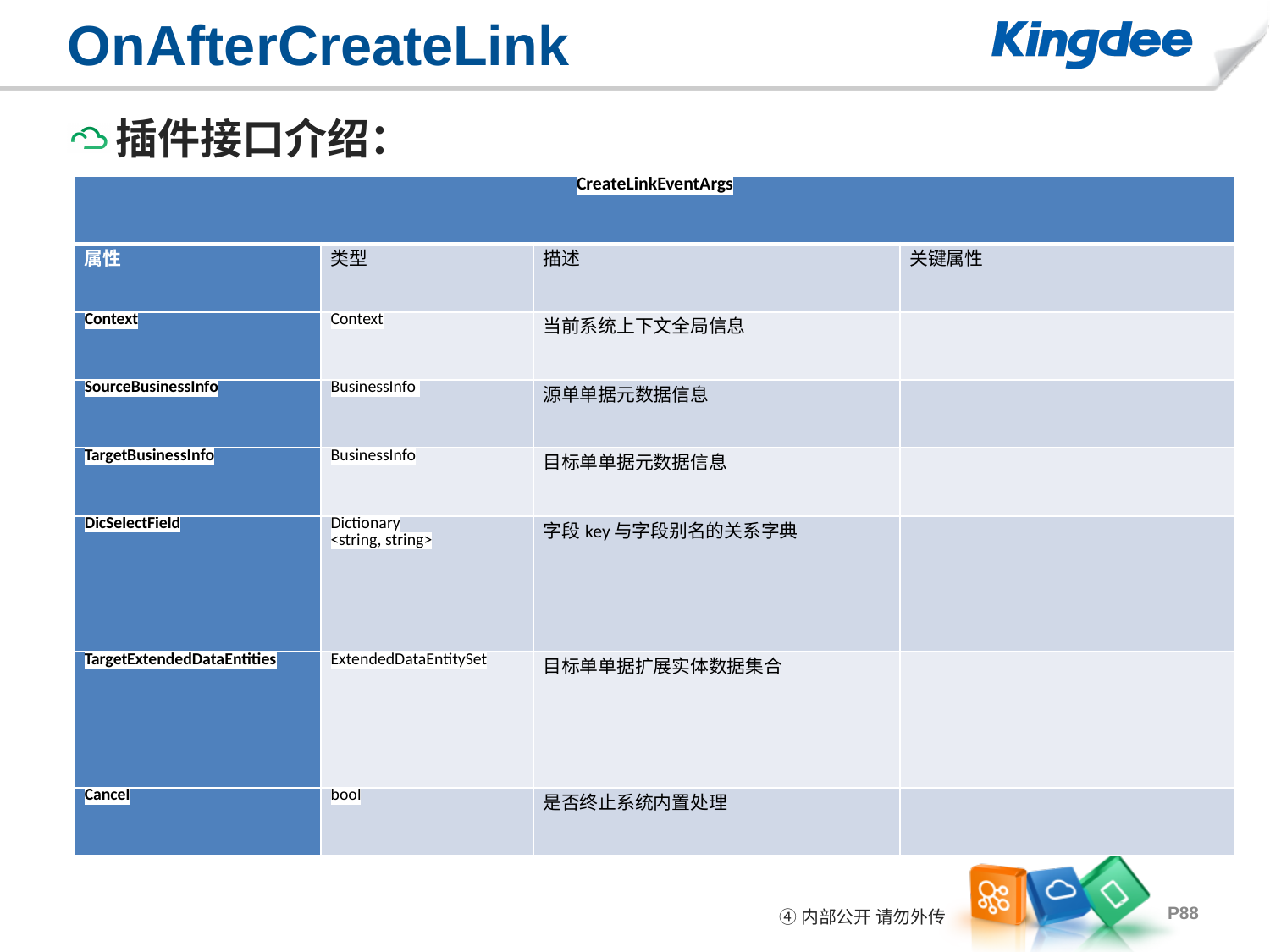

# OnAfterCreateLink
插件接口介绍：

| CreateLinkEventArgs |  |  |  |
| --- | --- | --- | --- |
| 属性 | 类型 | 描述 | 关键属性 |
| Context | Context | 当前系统上下文全局信息 |  |
| SourceBusinessInfo | BusinessInfo | 源单单据元数据信息 |  |
| TargetBusinessInfo | BusinessInfo | 目标单单据元数据信息 |  |
| DicSelectField | Dictionary <string, string> | 字段key与字段别名的关系字典 |  |
| TargetExtendedDataEntities | ExtendedDataEntitySet | 目标单单据扩展实体数据集合 |  |
| Cancel | bool | 是否终止系统内置处理 |  |